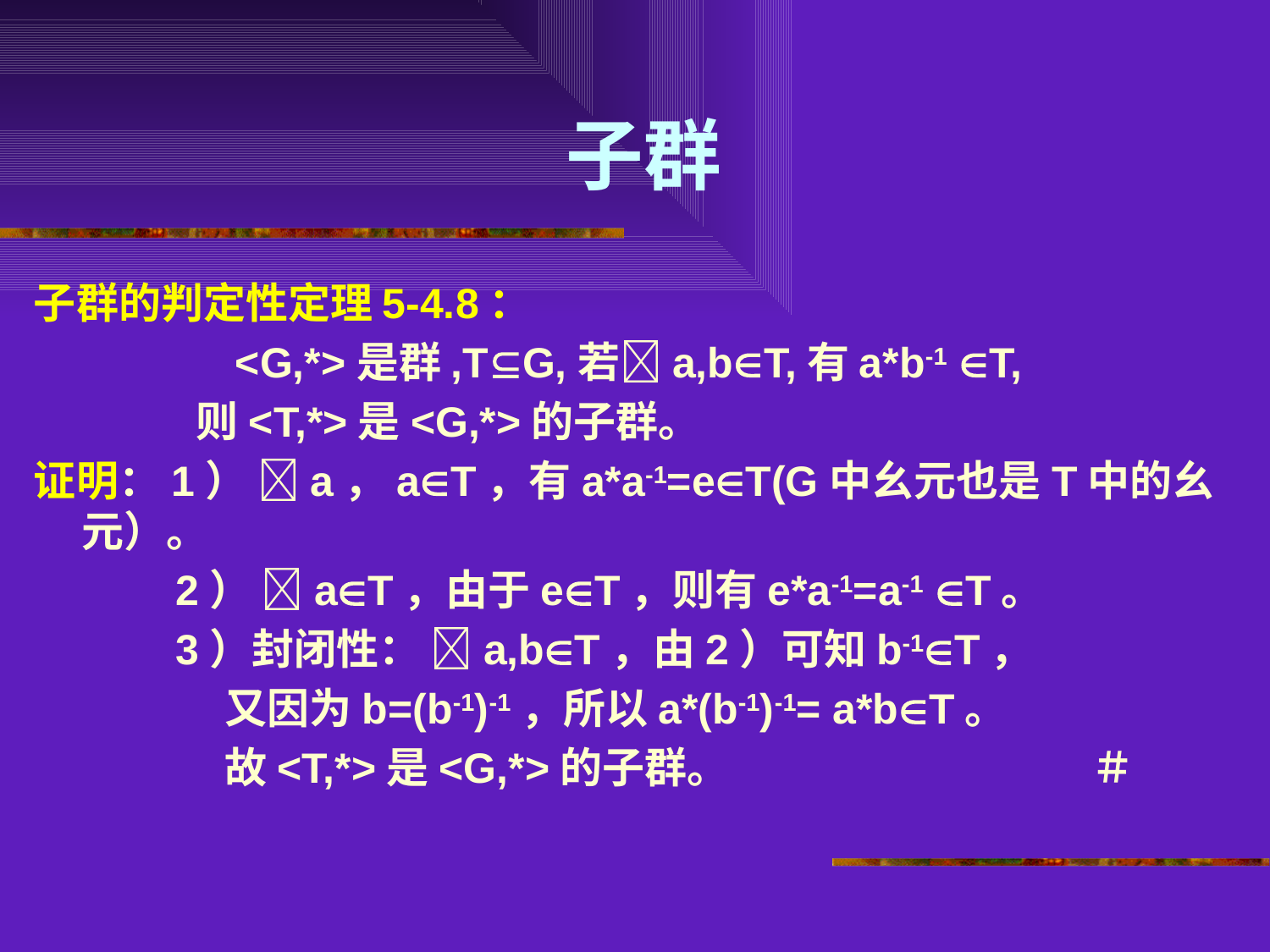

# 子群
子群的判定性定理5-4.8：
                 <G,*>是群,T⊆G,若∀a,b∈T,有a*b-1 ∈T,
                则<T,*>是<G,*>的子群。
证明：1） ∀a，a∈T，有a*a-1=e∈T(G中幺元也是T中的幺元）。
            2） ∀a∈T，由于e∈T，则有e*a-1=a-1 ∈T。
            3）封闭性： ∀a,b∈T，由2）可知b-1∈T，
                   又因为b=(b-1)-1，所以a*(b-1)-1= a*b∈T。
                   故<T,*>是<G,*>的子群。                                      ＃